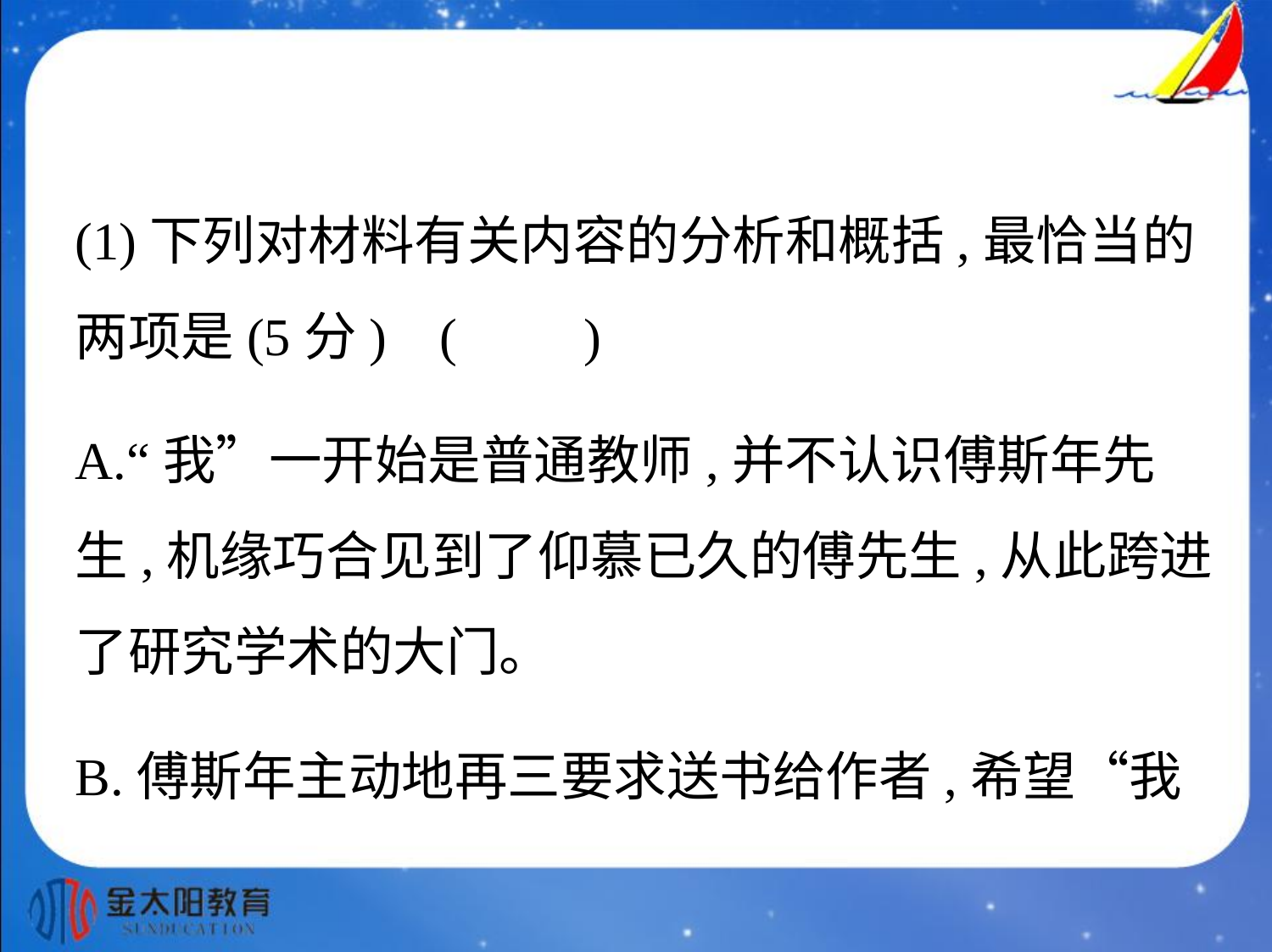

(1)下列对材料有关内容的分析和概括,最恰当的
两项是(5分) (　    )
A.“我”一开始是普通教师,并不认识傅斯年先
生,机缘巧合见到了仰慕已久的傅先生,从此跨进
了研究学术的大门。
B.傅斯年主动地再三要求送书给作者,希望“我